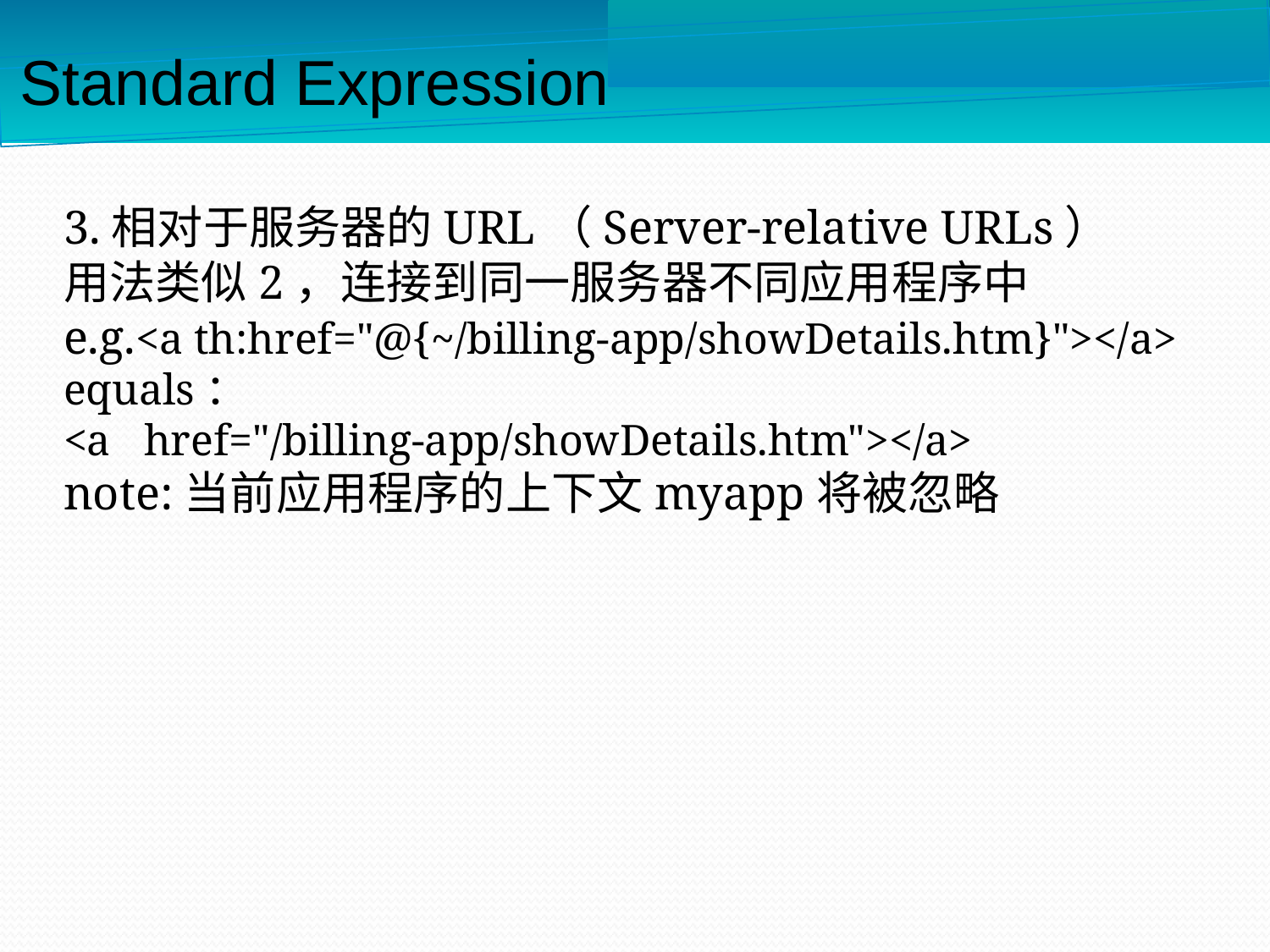

Standard Expression

3.相对于服务器的URL（Server-relative URLs）
用法类似2，连接到同一服务器不同应用程序中
e.g.<a th:href="@{~/billing-app/showDetails.htm}"></a>
equals：
<a   href="/billing-app/showDetails.htm"></a>
note:当前应用程序的上下文myapp将被忽略